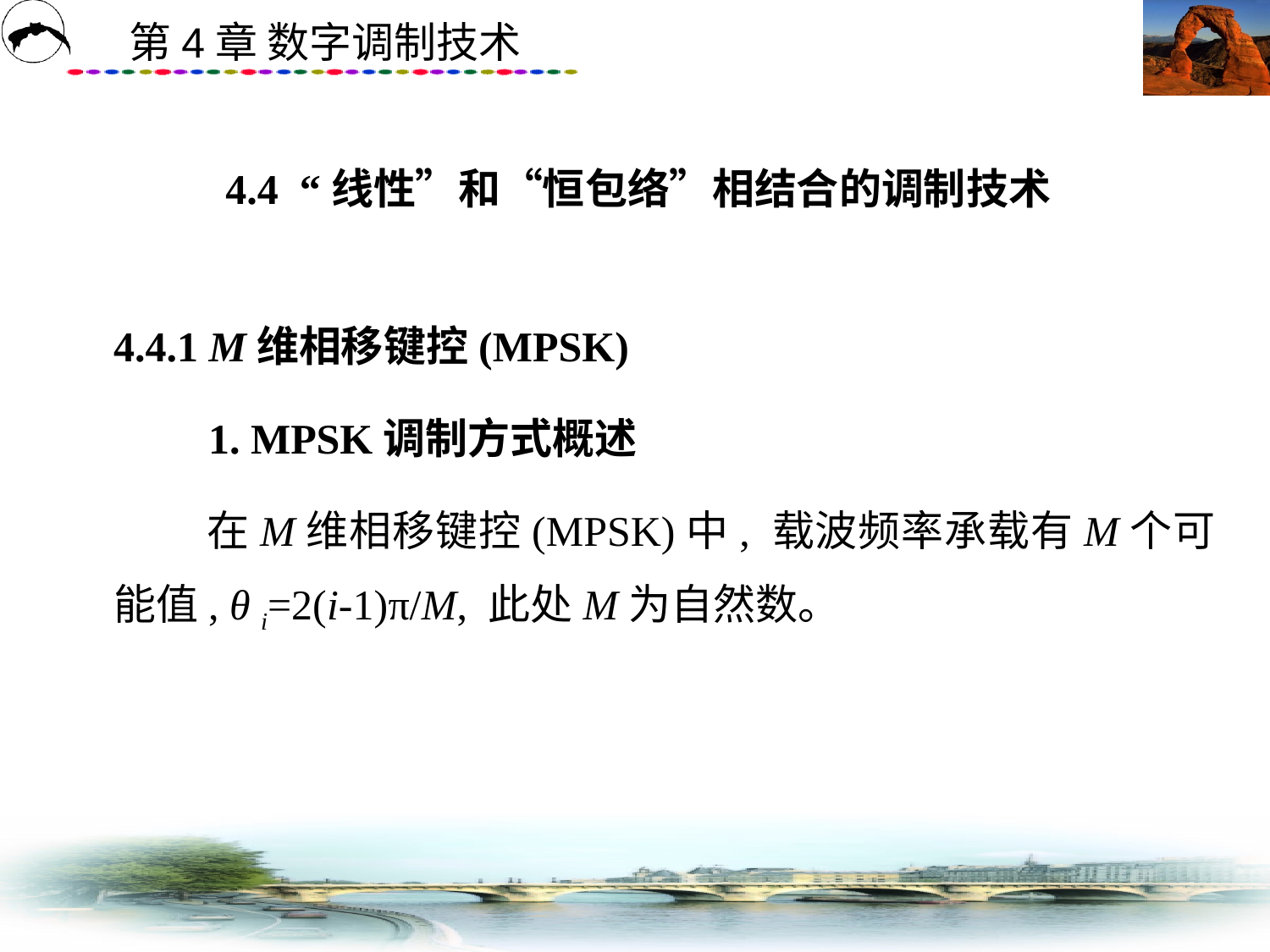

# 4.4  “线性”和“恒包络”相结合的调制技术
4.4.1 M维相移键控(MPSK)
　　1. MPSK调制方式概述
        在M维相移键控(MPSK)中, 载波频率承载有M个可能值, θ i=2(i-1)π/M, 此处M为自然数。